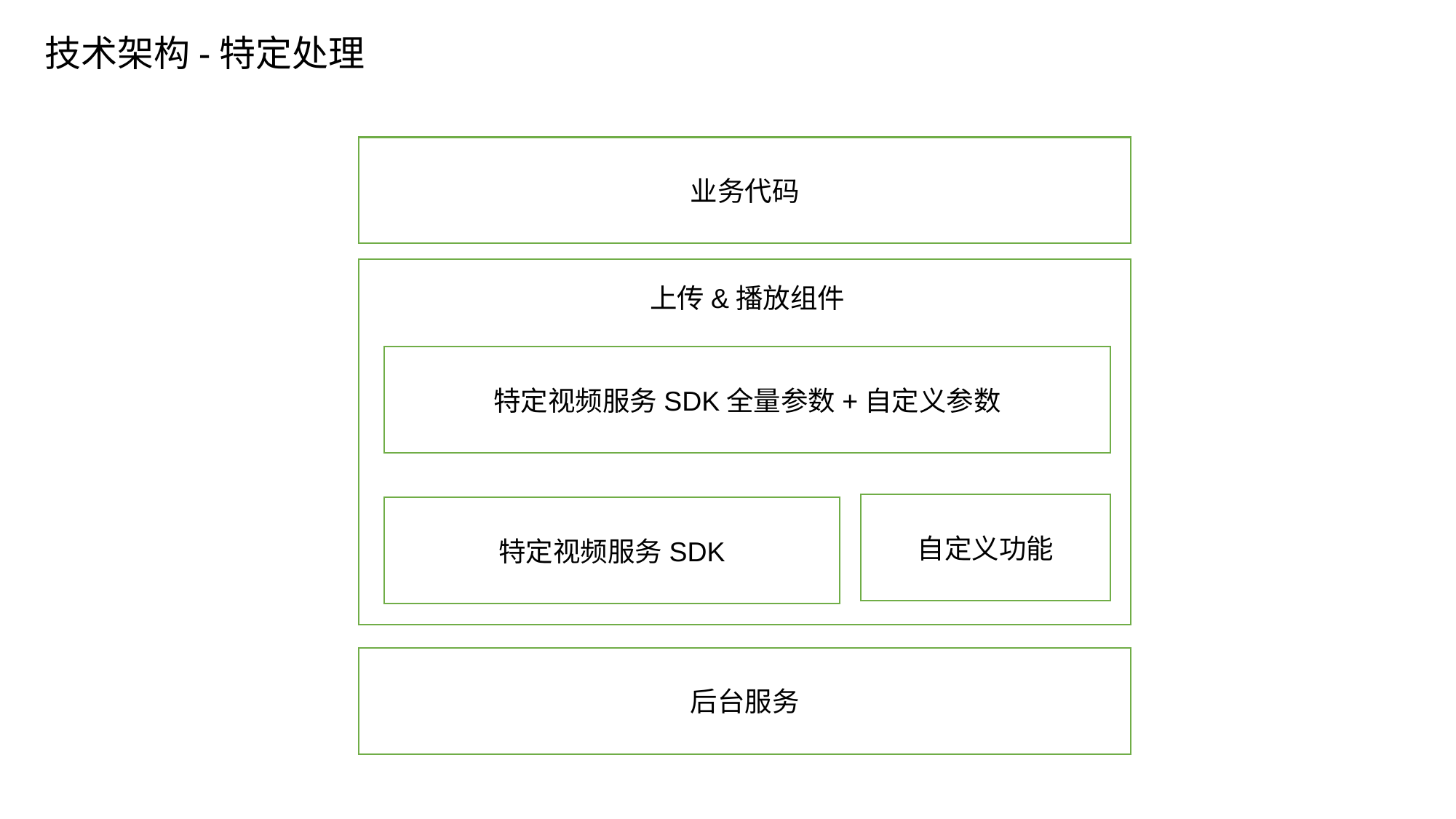

技术架构-特定处理
业务代码

上传&播放组件
特定视频服务SDK全量参数+自定义参数
自定义功能
特定视频服务SDK
后台服务